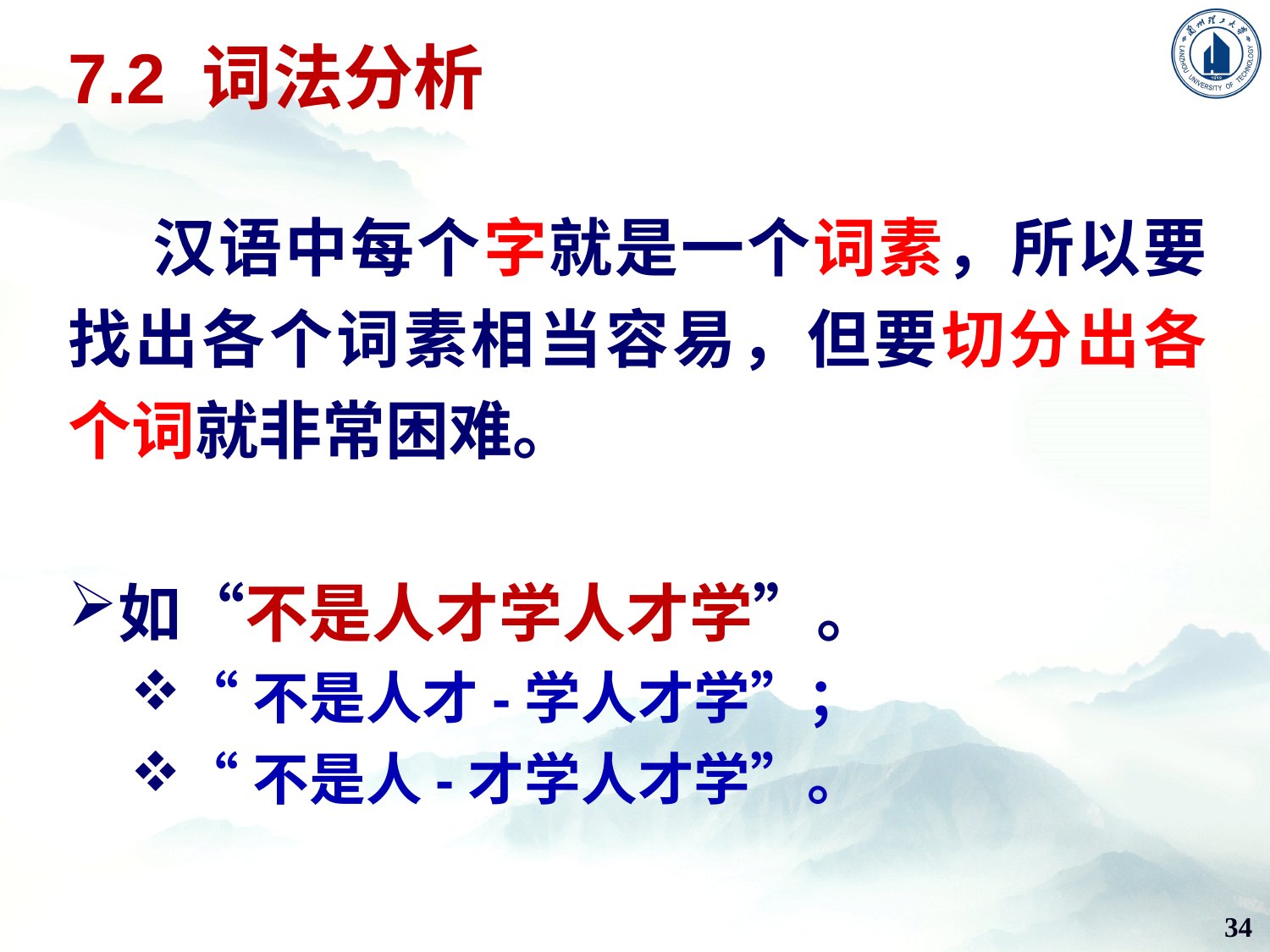

7.2 词法分析
    汉语中每个字就是一个词素，所以要找出各个词素相当容易，但要切分出各个词就非常困难。

如“不是人才学人才学”。
“不是人才-学人才学”；
“不是人-才学人才学”。

34